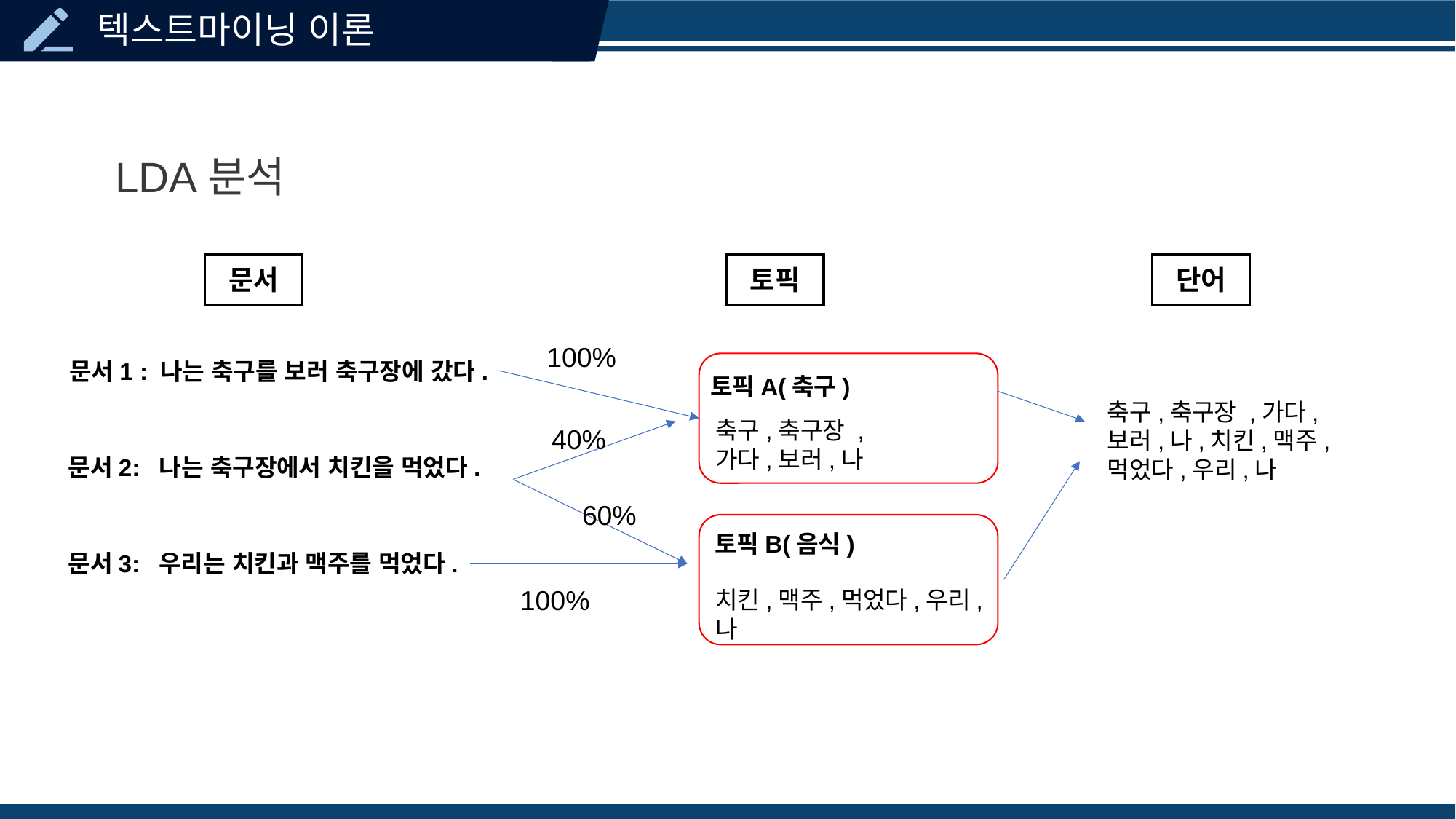

LDA분석
문서
토픽
단어
100%
문서1 : 나는 축구를 보러 축구장에 갔다.

토픽A(축구)
축구,축구장 ,가다,보러,나,치킨,맥주,먹었다,우리,나
축구,축구장 ,가다,보러,나
40%
문서2:  나는 축구장에서 치킨을 먹었다.
60%

토픽B(음식)
문서3:  우리는 치킨과 맥주를 먹었다.
100%
치킨,맥주,먹었다,우리,나